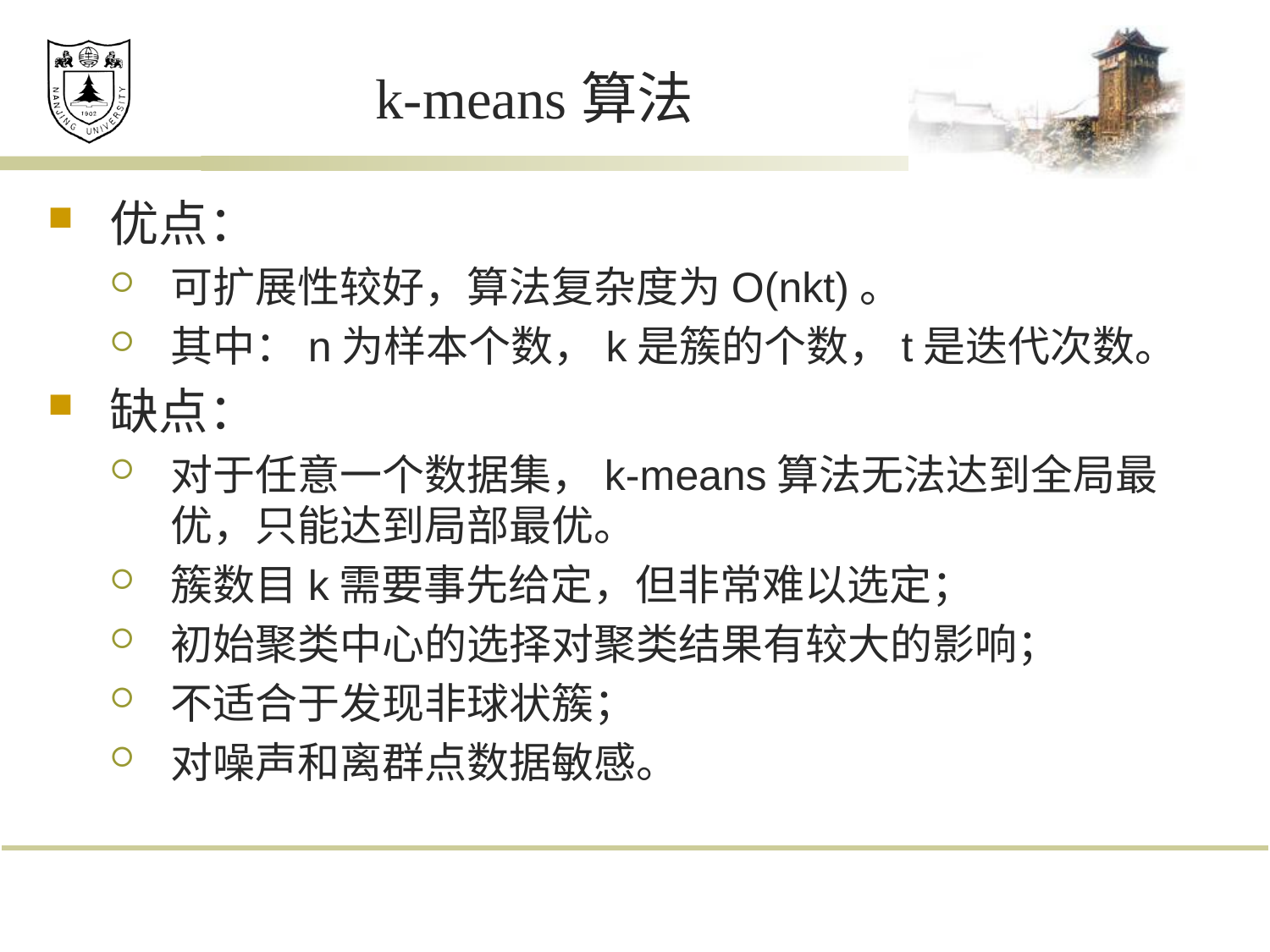

# k-means算法
优点：
可扩展性较好，算法复杂度为O(nkt)。
其中：n为样本个数，k是簇的个数，t是迭代次数。
缺点：
对于任意一个数据集，k-means算法无法达到全局最优，只能达到局部最优。
簇数目k需要事先给定，但非常难以选定；
初始聚类中心的选择对聚类结果有较大的影响；
不适合于发现非球状簇；
对噪声和离群点数据敏感。